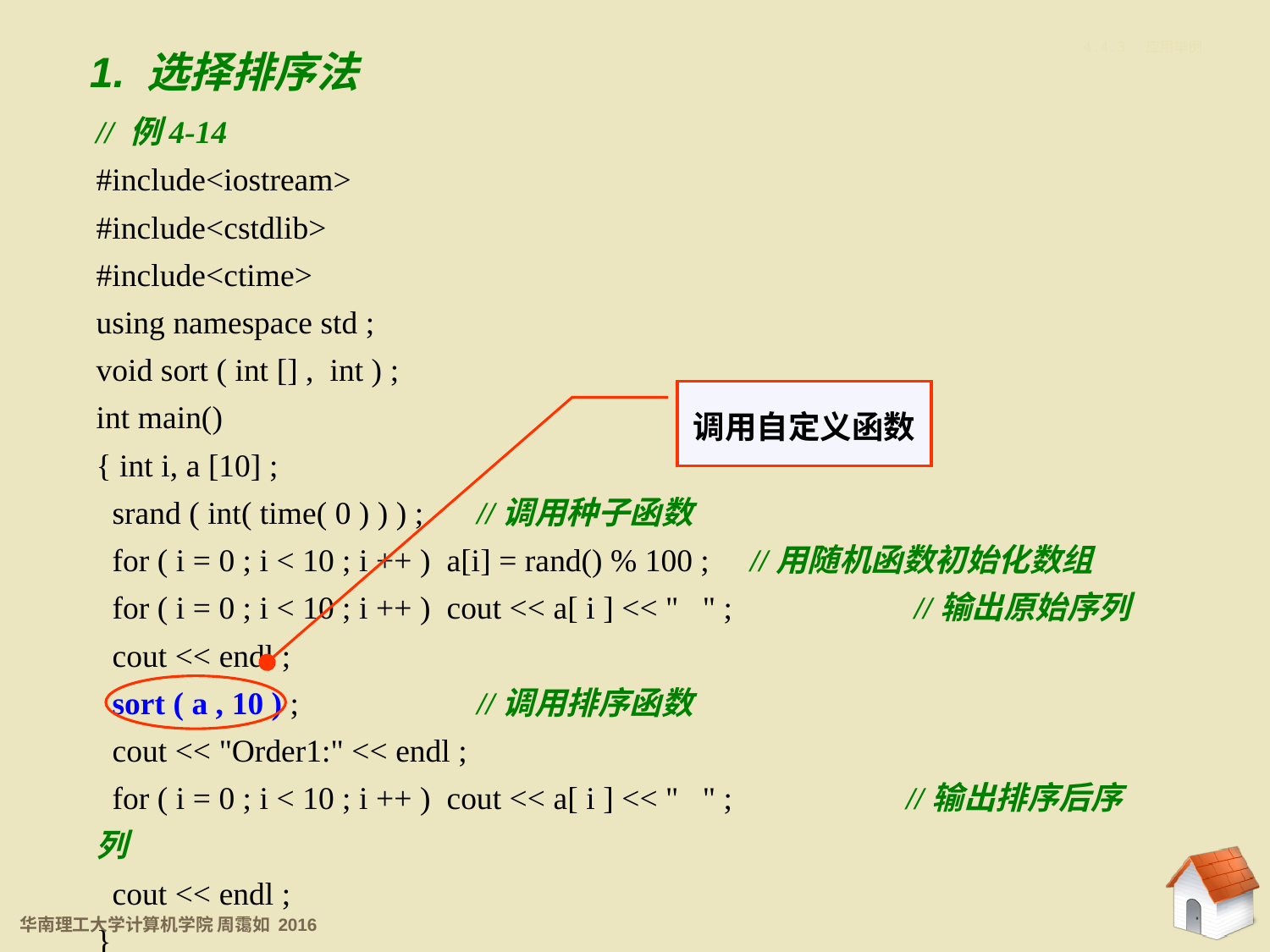

4.4.3  应用举例
1. 选择排序法
// 例4-14
#include<iostream>
#include<cstdlib>
#include<ctime>
using namespace std ;
void sort ( int [] ,  int ) ;
int main()
{ int i, a [10] ;
  srand ( int( time( 0 ) ) ) ;	//调用种子函数
  for ( i = 0 ; i < 10 ; i ++ )  a[i] = rand() % 100 ;     //用随机函数初始化数组
  for ( i = 0 ; i < 10 ; i ++ )  cout << a[ i ] << "   " ;	       //输出原始序列
  cout << endl ;
  sort ( a , 10 ) ;		//调用排序函数
  cout << "Order1:" << endl ;
  for ( i = 0 ; i < 10 ; i ++ )  cout << a[ i ] << "   " ;	      //输出排序后序列
  cout << endl ;
}
调用自定义函数